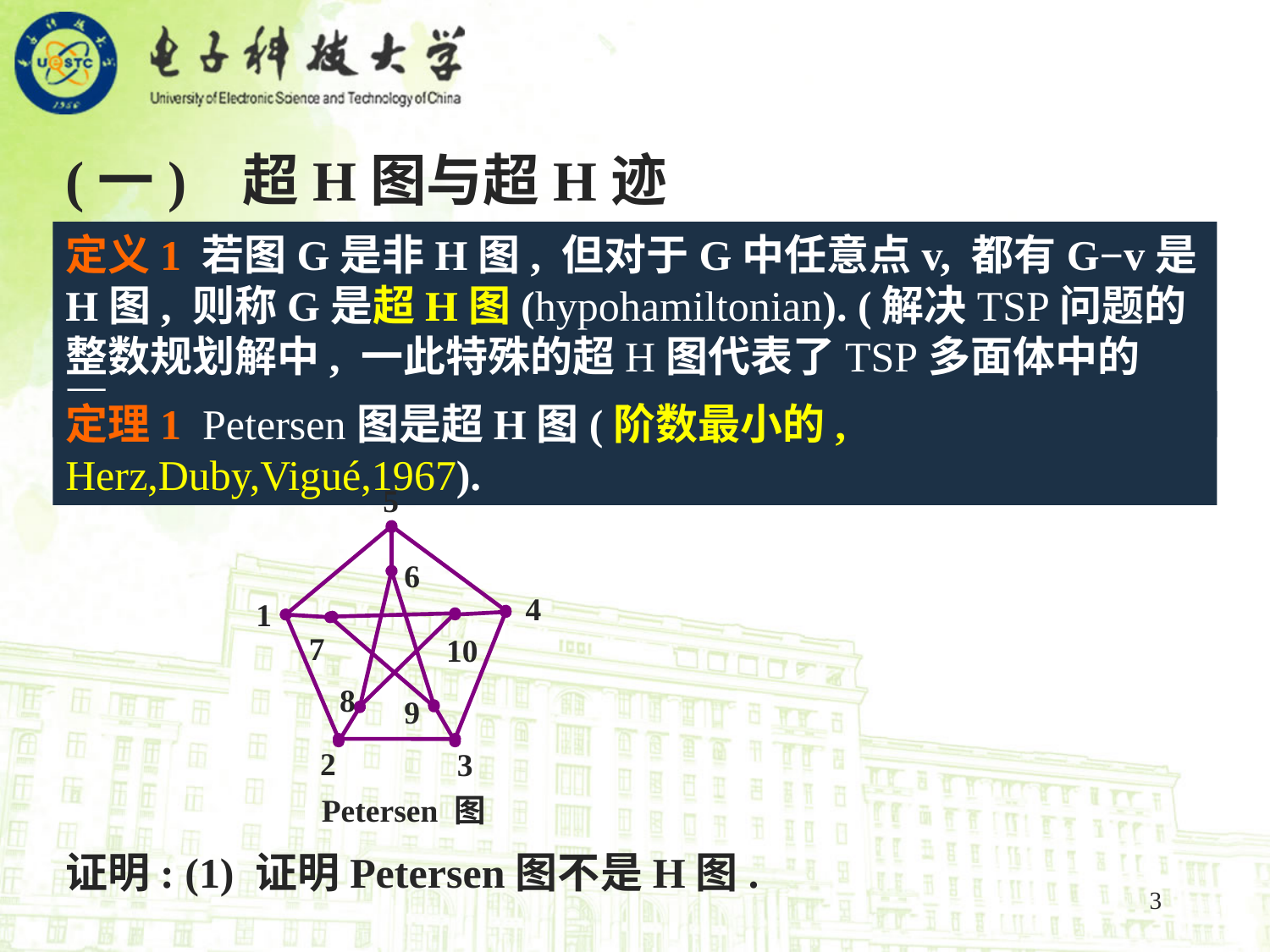

(一)   超H图与超H迹
定义1 若图G是非H图, 但对于G中任意点v, 都有G−v是H图, 则称G是超H图(hypohamiltonian). (解决TSP问题的整数规划解中, 一此特殊的超H图代表了TSP多面体中的面)
定理1  Petersen图是超H图(阶数最小的, Herz,Duby,Vigué,1967).
5

6

4
1

7
10
8
9

2

3
Petersen 图

证明: (1) 证明Petersen图不是H图.
3